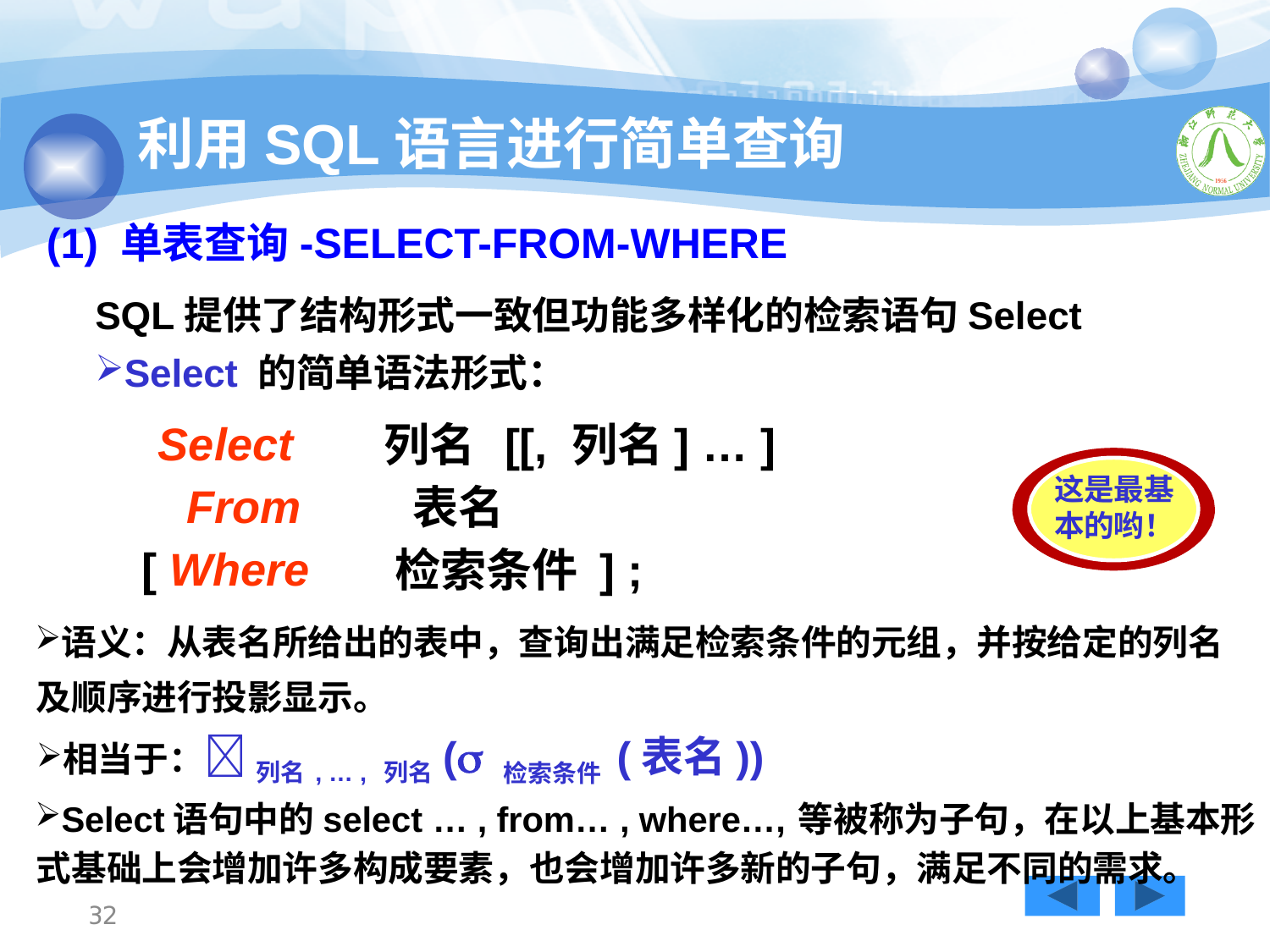

利用SQL语言进行简单查询
(1) 单表查询-SELECT-FROM-WHERE
SQL提供了结构形式一致但功能多样化的检索语句Select
Select 的简单语法形式：
Select  From
[ Where
列名	[[, 列名] … ]
  表名
检索条件 ] ;

这是最基 本的哟！
语义：从表名所给出的表中，查询出满足检索条件的元组，并按给定的列名 及顺序进行投影显示。
相当于：Π 列名, … , 列名(σ 检索条件 (表名))
Select语句中的select … , from… , where…,	等被称为子句，在以上基本形 式基础上会增加许多构成要素，也会增加许多新的子句，满足不同的需求。
32